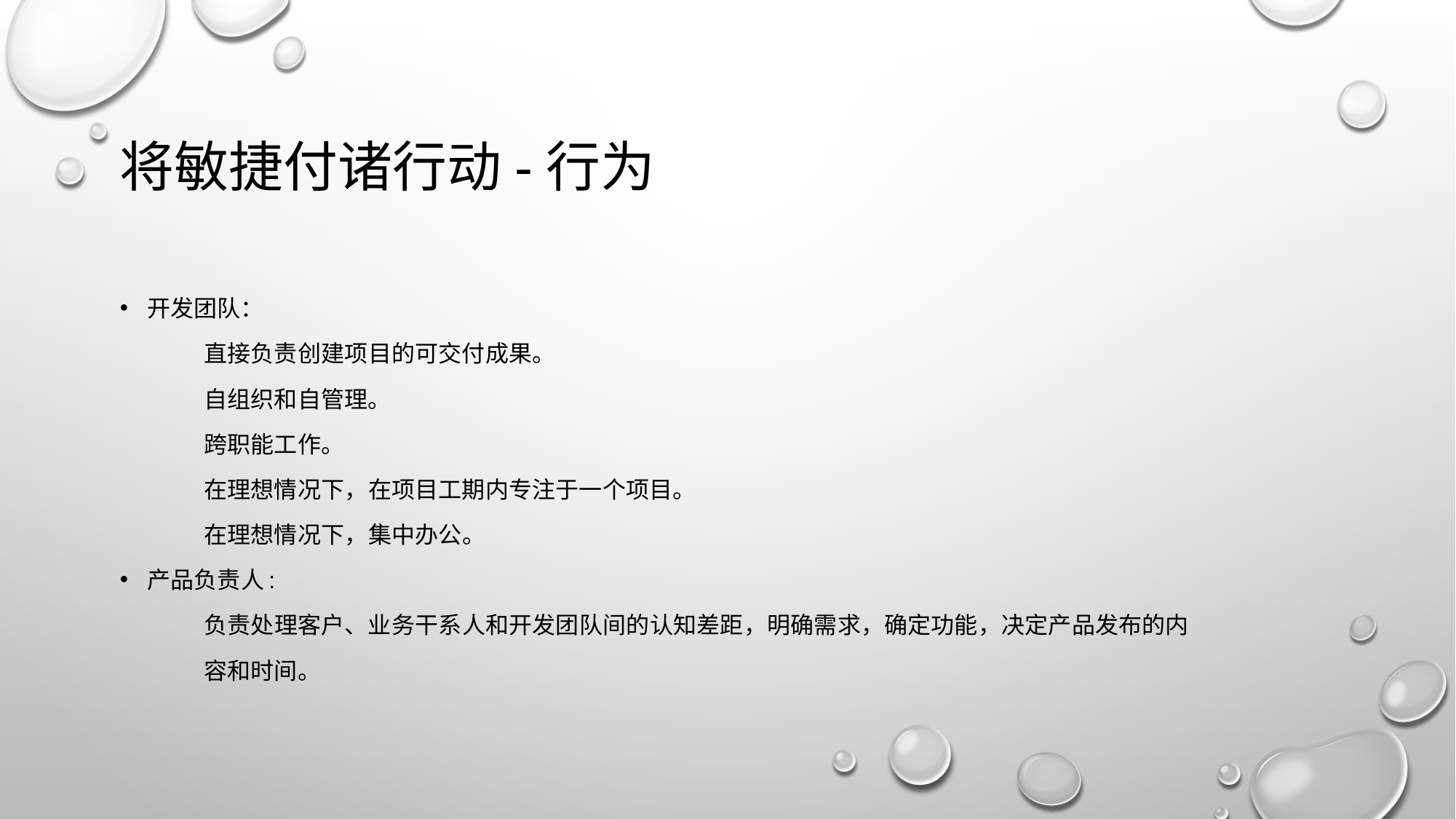

# 将敏捷付诸行动-行为
开发团队：
	直接负责创建项目的可交付成果。
	自组织和自管理。
	跨职能工作。
	在理想情况下，在项目工期内专注于一个项目。
	在理想情况下，集中办公。
产品负责人:
	负责处理客户、业务干系人和开发团队间的认知差距，明确需求，确定功能，决定产品发布的内
	容和时间。